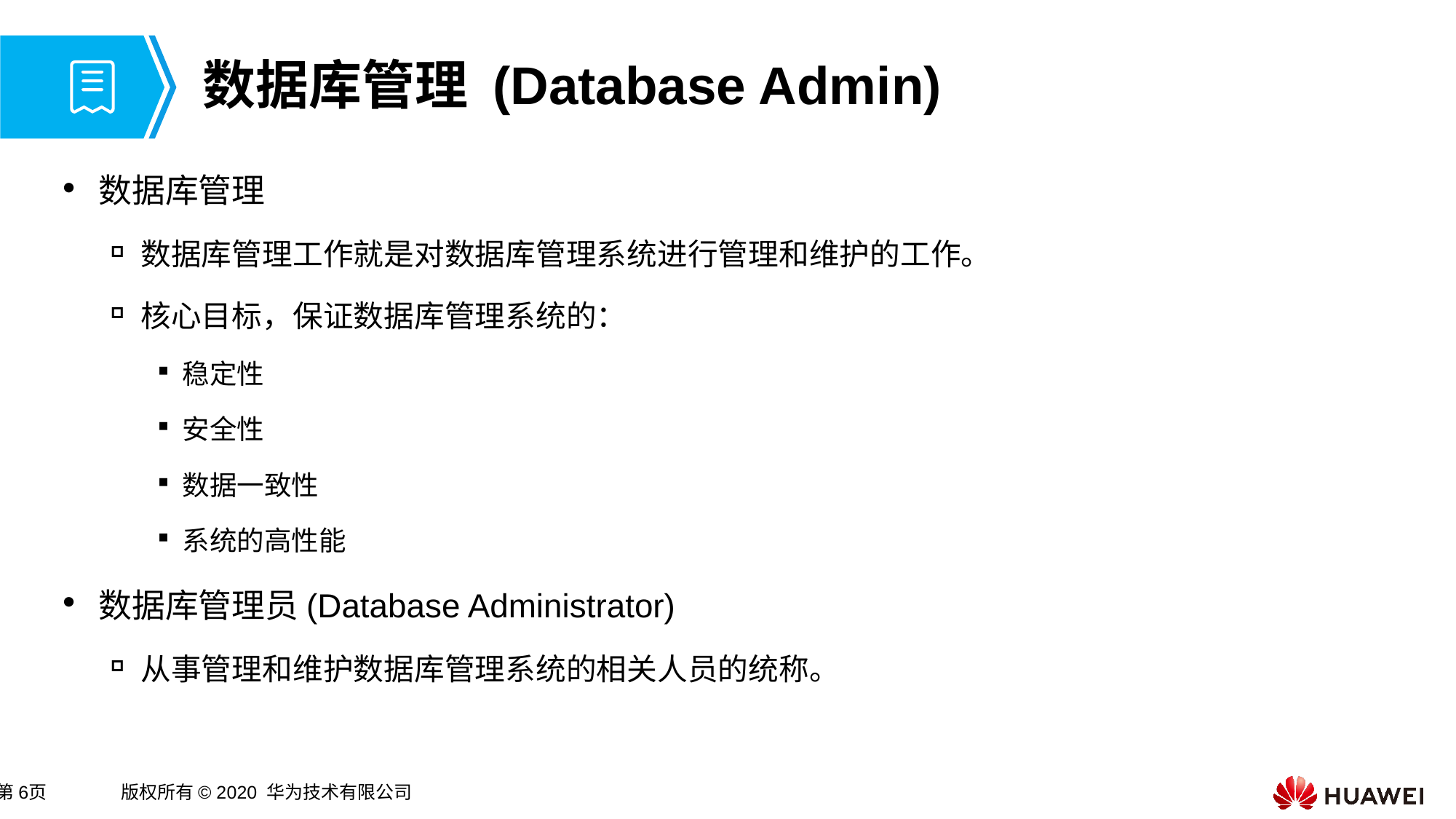

# 数据库管理 (Database Admin)
数据库管理
数据库管理工作就是对数据库管理系统进行管理和维护的工作。
核心目标，保证数据库管理系统的：
稳定性
安全性
数据一致性
系统的高性能
数据库管理员(Database Administrator)
从事管理和维护数据库管理系统的相关人员的统称。